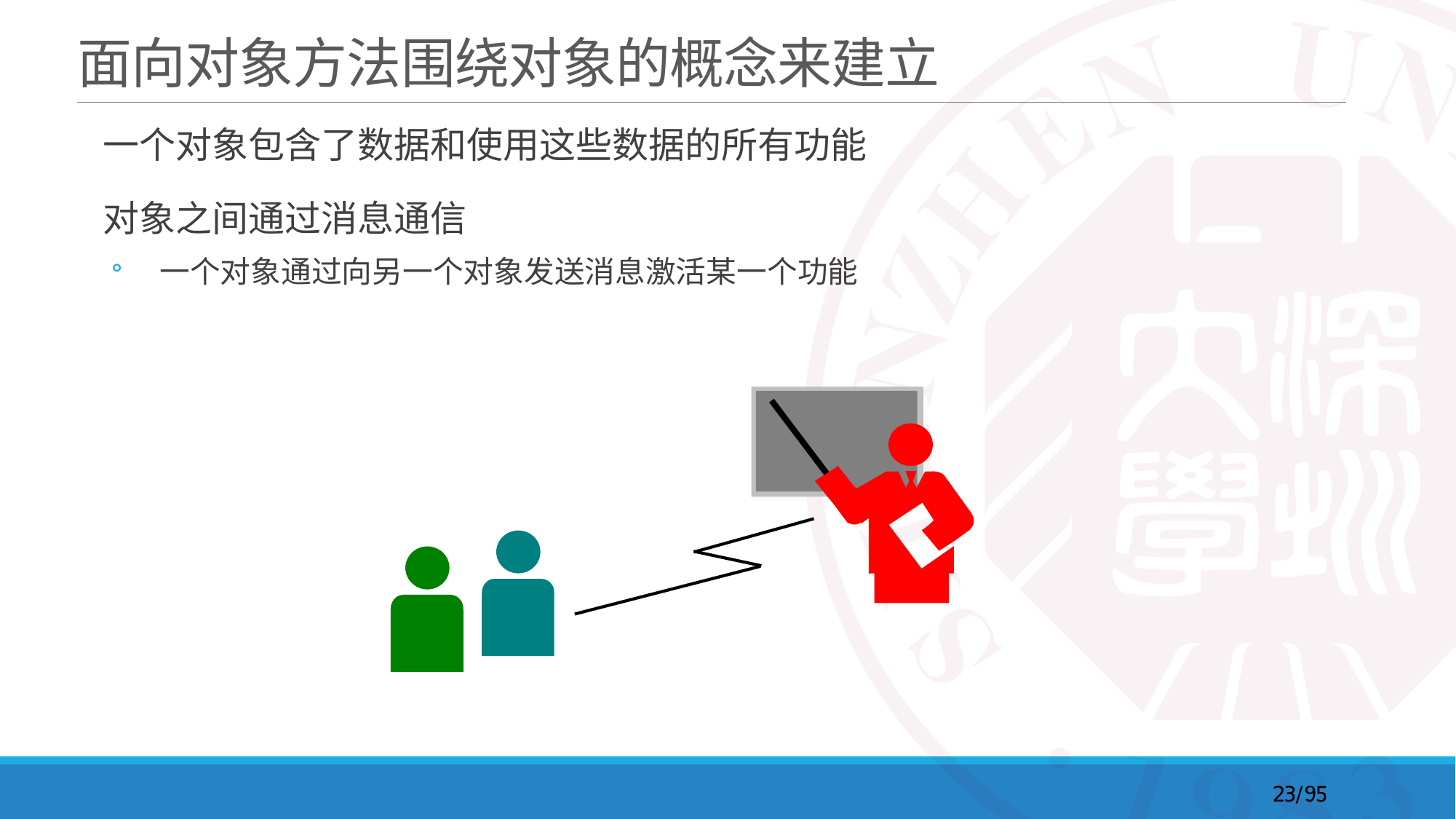

# 面向对象方法围绕对象的概念来建立
 一个对象包含了数据和使用这些数据的所有功能
 对象之间通过消息通信
 一个对象通过向另一个对象发送消息激活某一个功能

23/95